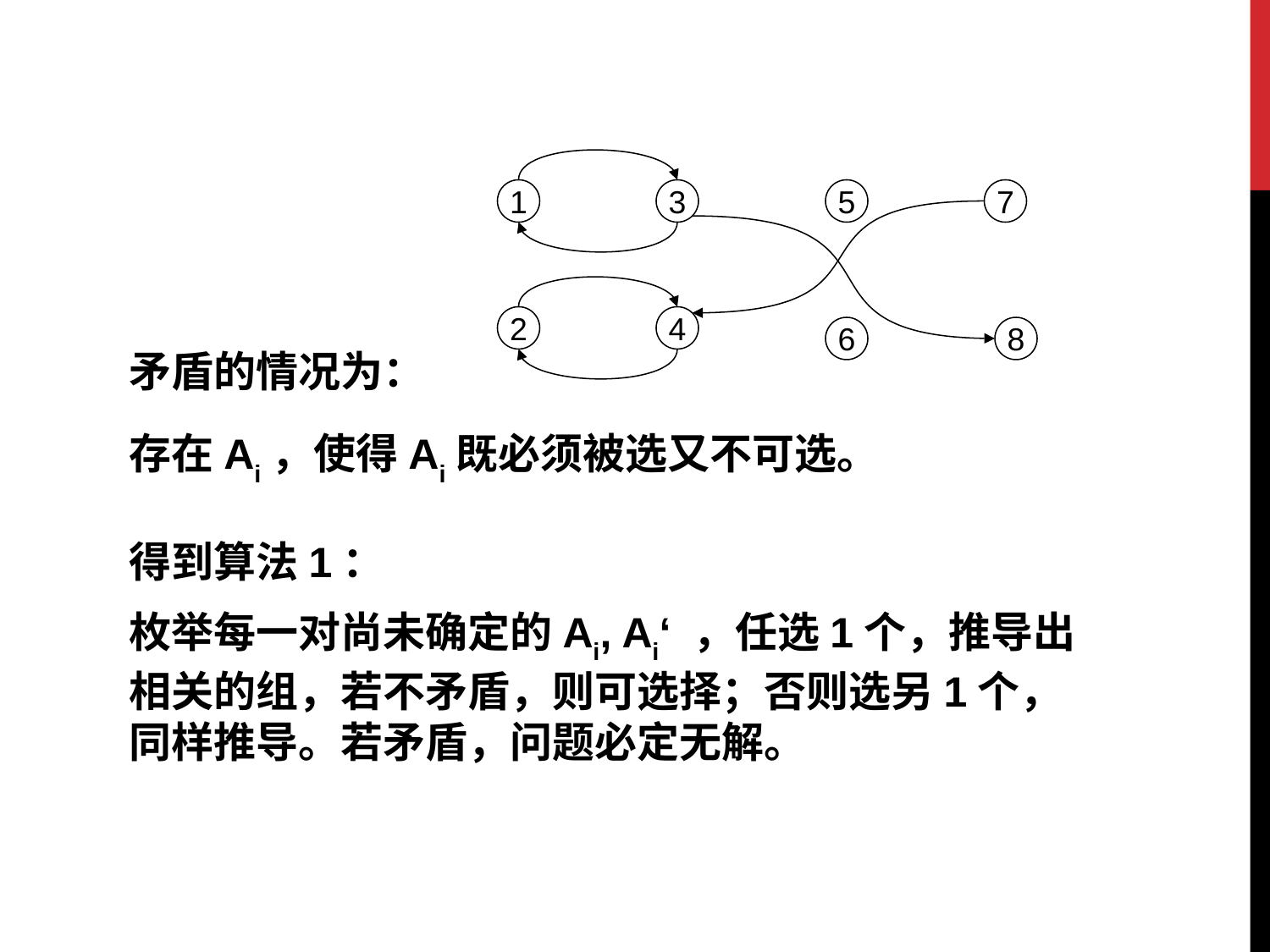

1
3
5
7
2
4
6
8
矛盾的情况为：
存在Ai，使得Ai既必须被选又不可选。
得到算法1：
枚举每一对尚未确定的Ai, Ai‘ ，任选1个，推导出相关的组，若不矛盾，则可选择；否则选另1个，同样推导。若矛盾，问题必定无解。